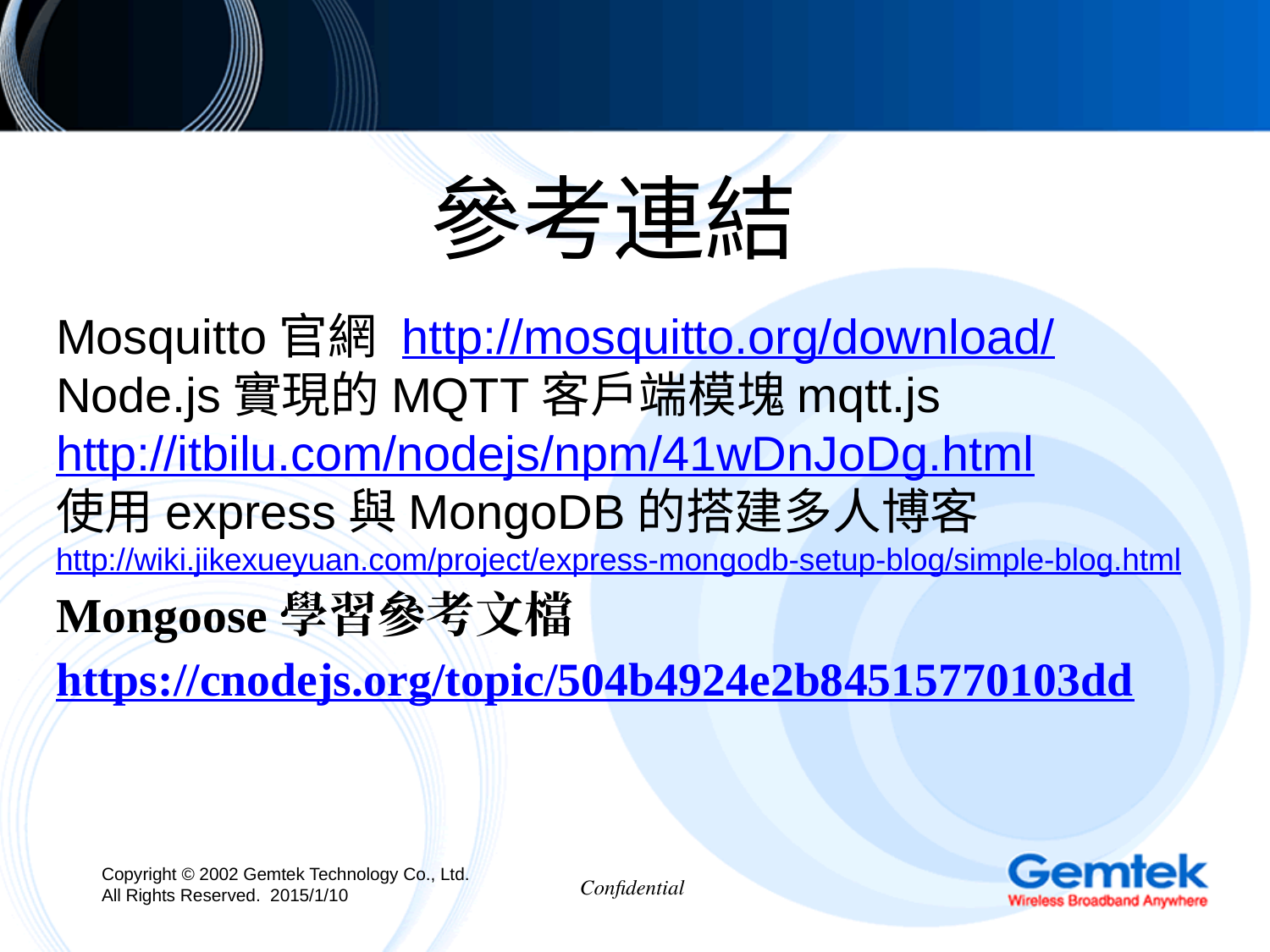

# 參考連結
Mosquitto官網 http://mosquitto.org/download/
Node.js實現的MQTT客戶端模塊mqtt.js
http://itbilu.com/nodejs/npm/41wDnJoDg.html
使用express與MongoDB的搭建多人博客
http://wiki.jikexueyuan.com/project/express-mongodb-setup-blog/simple-blog.html
Mongoose學習參考文檔
https://cnodejs.org/topic/504b4924e2b84515770103dd